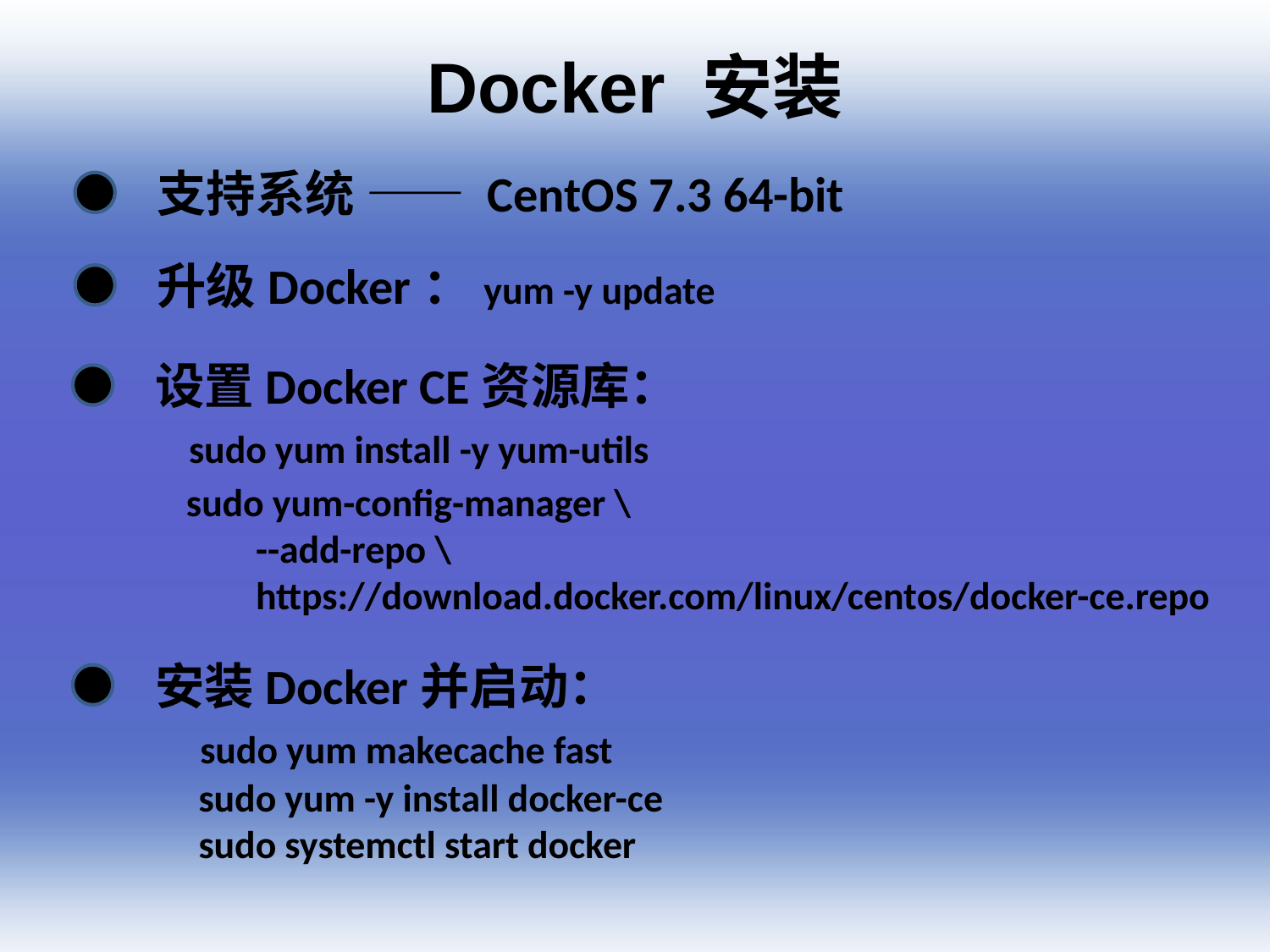

Docker 安装
支持系统 —— CentOS 7.3 64-bit

升级Docker：yum -y update

设置Docker CE资源库：
   sudo yum install -y yum-utils

sudo yum-config-manager \
        --add-repo \
        https://download.docker.com/linux/centos/docker-ce.repo
安装Docker并启动：
    sudo yum makecache fast
     sudo yum -y install docker-ce
     sudo systemctl start docker